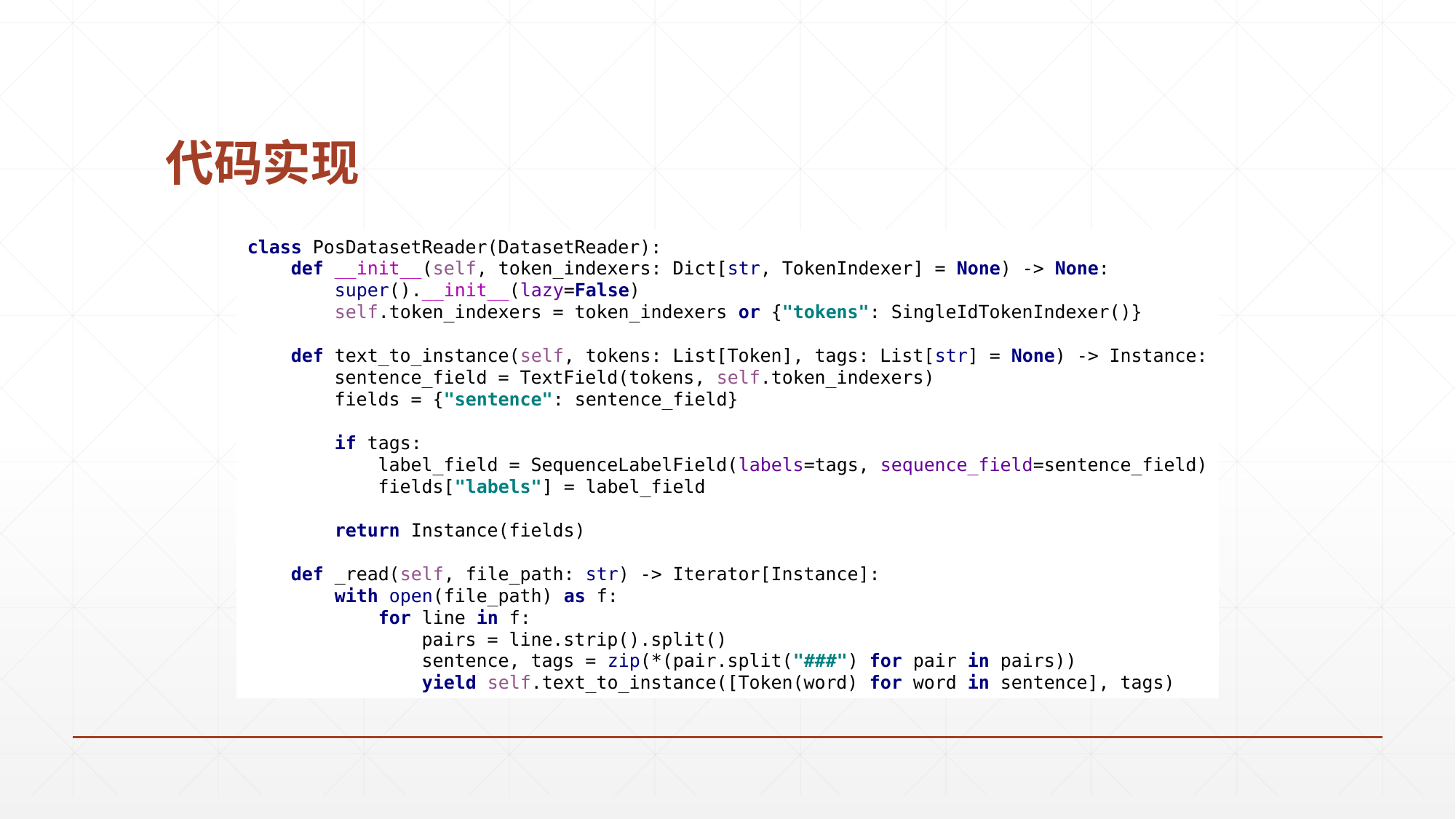

# 代码实现
class PosDatasetReader(DatasetReader):
    def __init__(self, token_indexers: Dict[str, TokenIndexer] = None) -> None:
        super().__init__(lazy=False)
        self.token_indexers = token_indexers or {"tokens": SingleIdTokenIndexer()}
    def text_to_instance(self, tokens: List[Token], tags: List[str] = None) -> Instance:
        sentence_field = TextField(tokens, self.token_indexers)
        fields = {"sentence": sentence_field}
        if tags:
            label_field = SequenceLabelField(labels=tags, sequence_field=sentence_field)
            fields["labels"] = label_field
        return Instance(fields)
    def _read(self, file_path: str) -> Iterator[Instance]:
        with open(file_path) as f:
            for line in f:
                pairs = line.strip().split()
                sentence, tags = zip(*(pair.split("###") for pair in pairs))
                yield self.text_to_instance([Token(word) for word in sentence], tags)